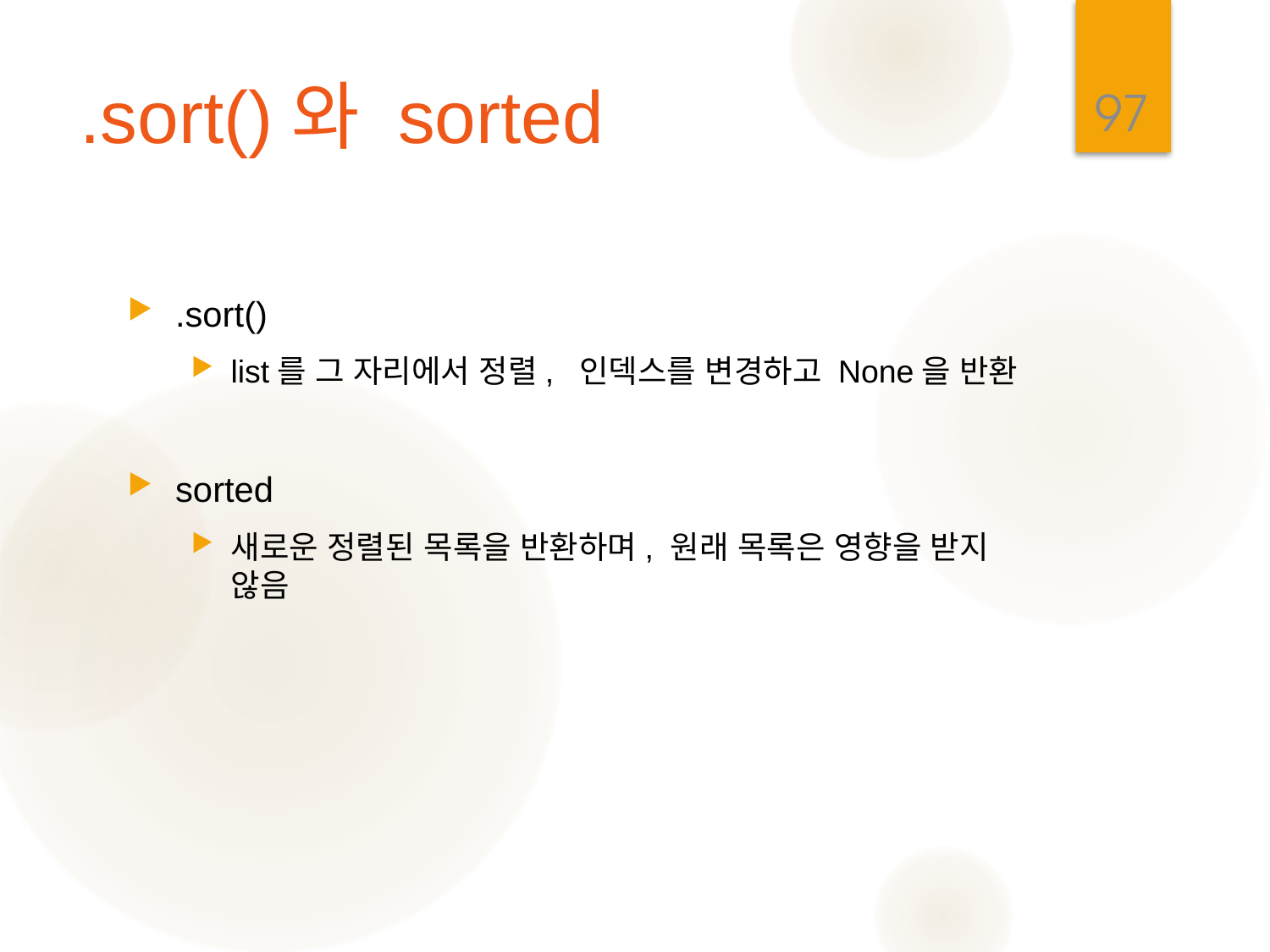

97
# .sort()와 sorted
.sort()
list를 그 자리에서 정렬,  인덱스를 변경하고 None을 반환

sorted
새로운 정렬된 목록을 반환하며, 원래 목록은 영향을 받지 않음